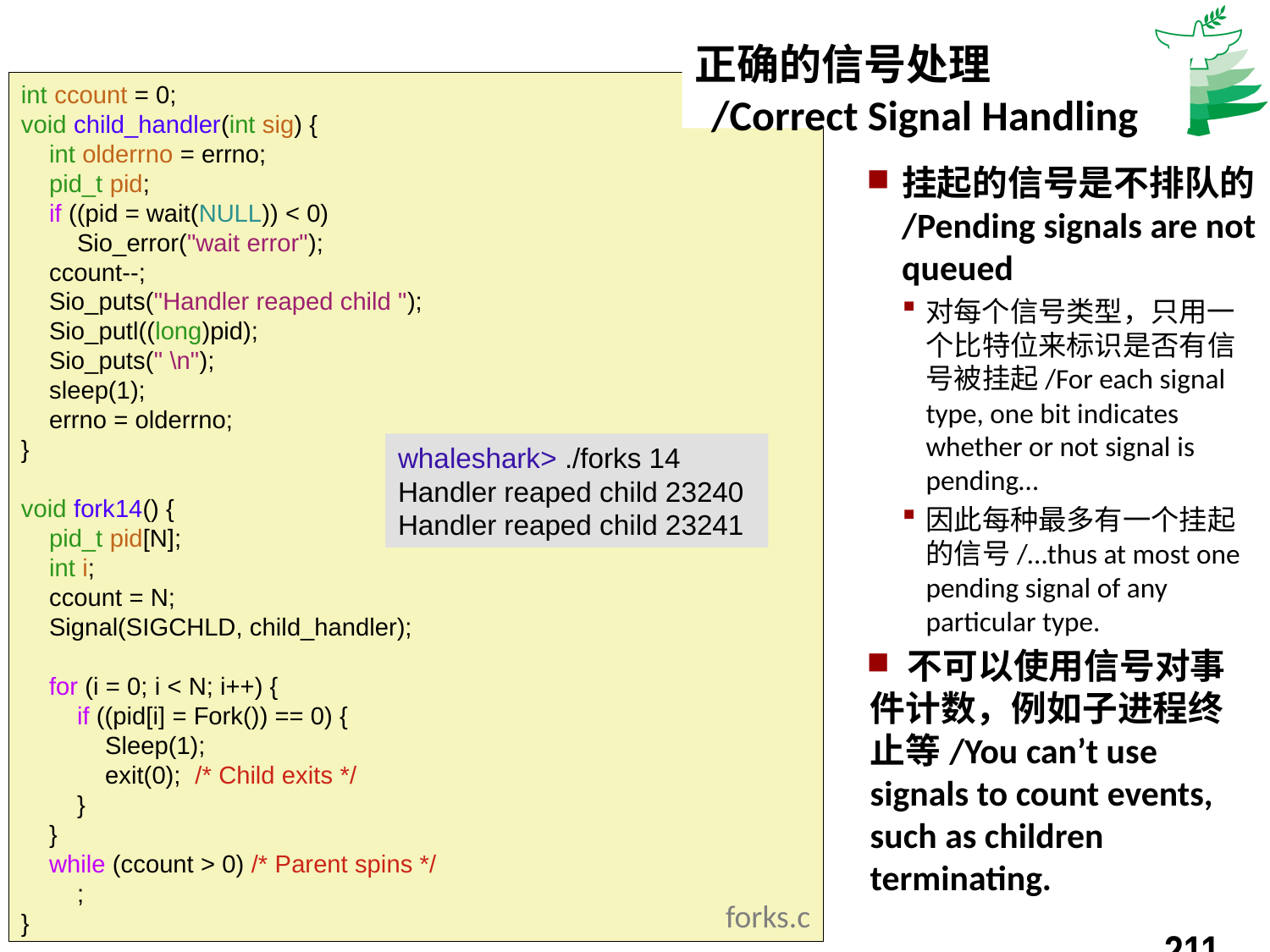

# 正确的信号处理 /Correct Signal Handling
int ccount = 0;
void child_handler(int sig) {
    int olderrno = errno;
    pid_t pid;
    if ((pid = wait(NULL)) < 0)
        Sio_error("wait error");
    ccount--;
    Sio_puts("Handler reaped child ");
    Sio_putl((long)pid);
    Sio_puts(" \n");
    sleep(1);
    errno = olderrno;
}

void fork14() {
    pid_t pid[N];
    int i;
    ccount = N;
    Signal(SIGCHLD, child_handler);

    for (i = 0; i < N; i++) {
        if ((pid[i] = Fork()) == 0) {
            Sleep(1);
            exit(0);  /* Child exits */
        }
    }
    while (ccount > 0) /* Parent spins */
        ;
}
挂起的信号是不排队的/Pending signals are not queued
对每个信号类型，只用一个比特位来标识是否有信号被挂起/For each signal type, one bit indicates whether or not signal is pending…
因此每种最多有一个挂起的信号/…thus at most one pending signal of any particular type.
 不可以使用信号对事件计数，例如子进程终止等/You can’t use signals to count events, such as children terminating.
whaleshark> ./forks 14
Handler reaped child 23240
Handler reaped child 23241
forks.c